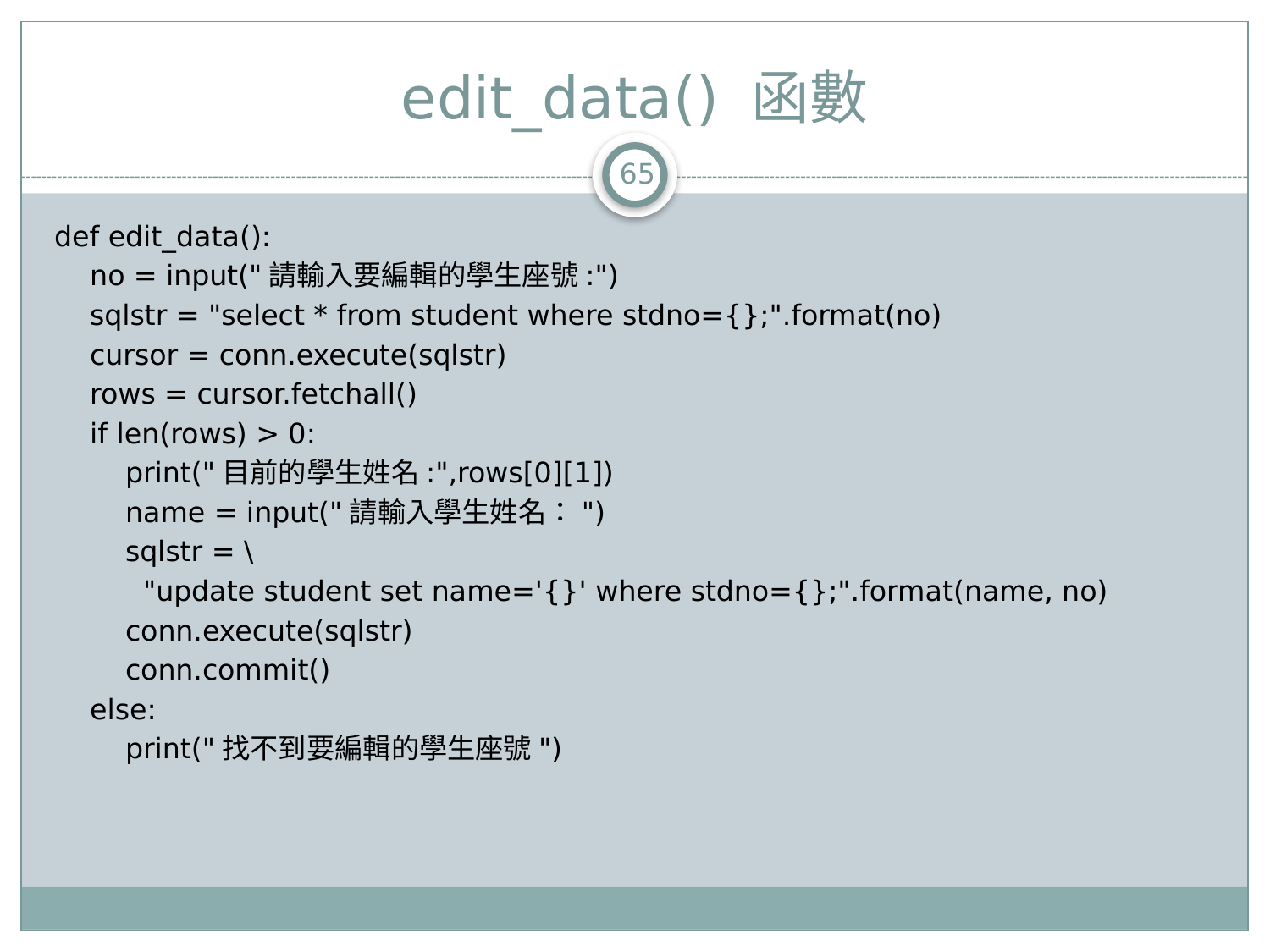

# edit_data() 函數
65
def edit_data():
    no = input("請輸入要編輯的學生座號:")
    sqlstr = "select * from student where stdno={};".format(no)
    cursor = conn.execute(sqlstr)
    rows = cursor.fetchall()
    if len(rows) > 0:
        print("目前的學生姓名:",rows[0][1])
        name = input("請輸入學生姓名：")
        sqlstr = \
          "update student set name='{}' where stdno={};".format(name, no)
        conn.execute(sqlstr)
        conn.commit()
    else:
        print("找不到要編輯的學生座號")